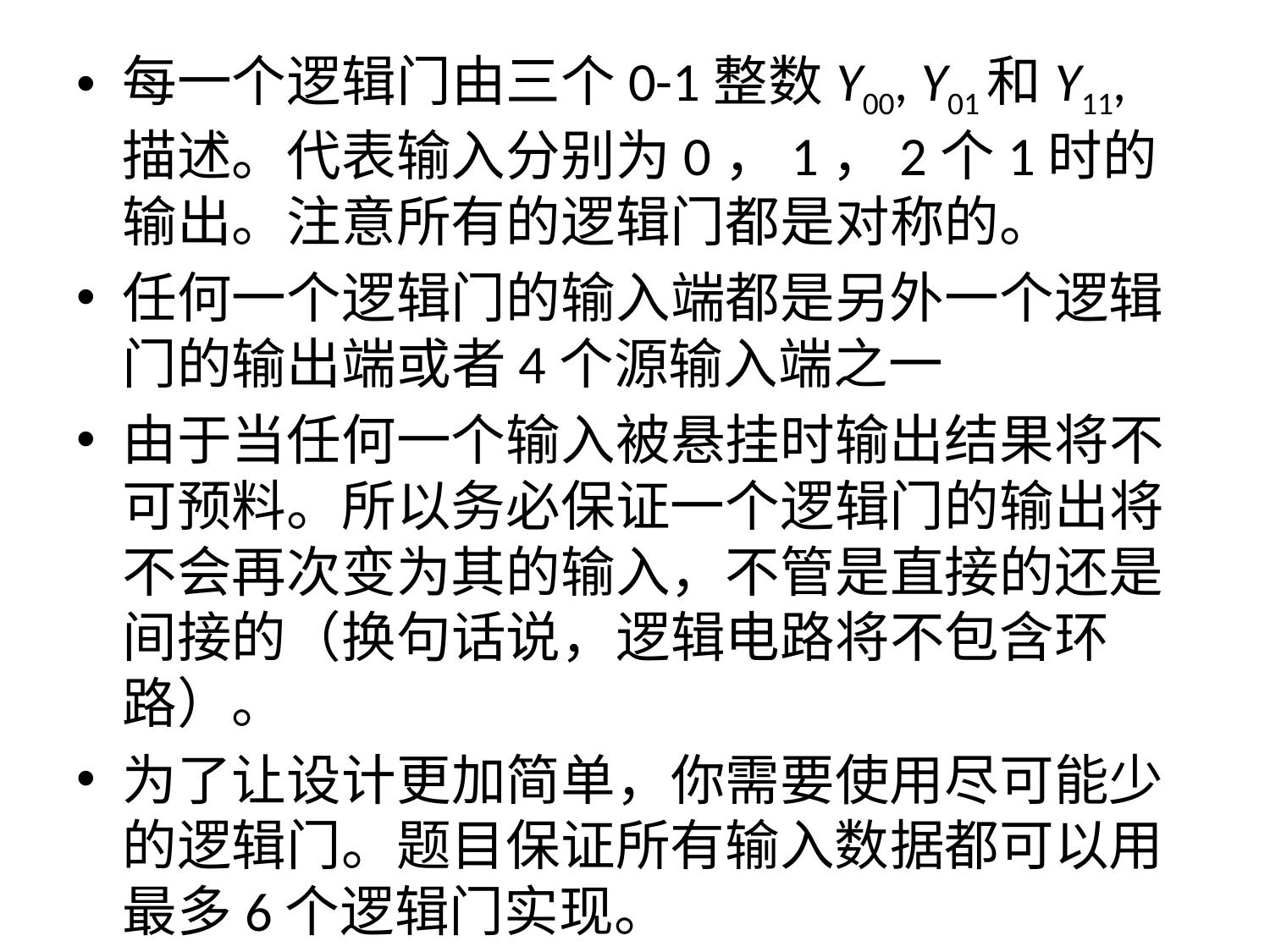

每一个逻辑门由三个0-1整数Y00, Y01和Y11,描述。代表输入分别为0，1，2个1时的输出。注意所有的逻辑门都是对称的。
任何一个逻辑门的输入端都是另外一个逻辑门的输出端或者4个源输入端之一
由于当任何一个输入被悬挂时输出结果将不可预料。所以务必保证一个逻辑门的输出将不会再次变为其的输入，不管是直接的还是间接的（换句话说，逻辑电路将不包含环路）。
为了让设计更加简单，你需要使用尽可能少的逻辑门。题目保证所有输入数据都可以用最多6个逻辑门实现。